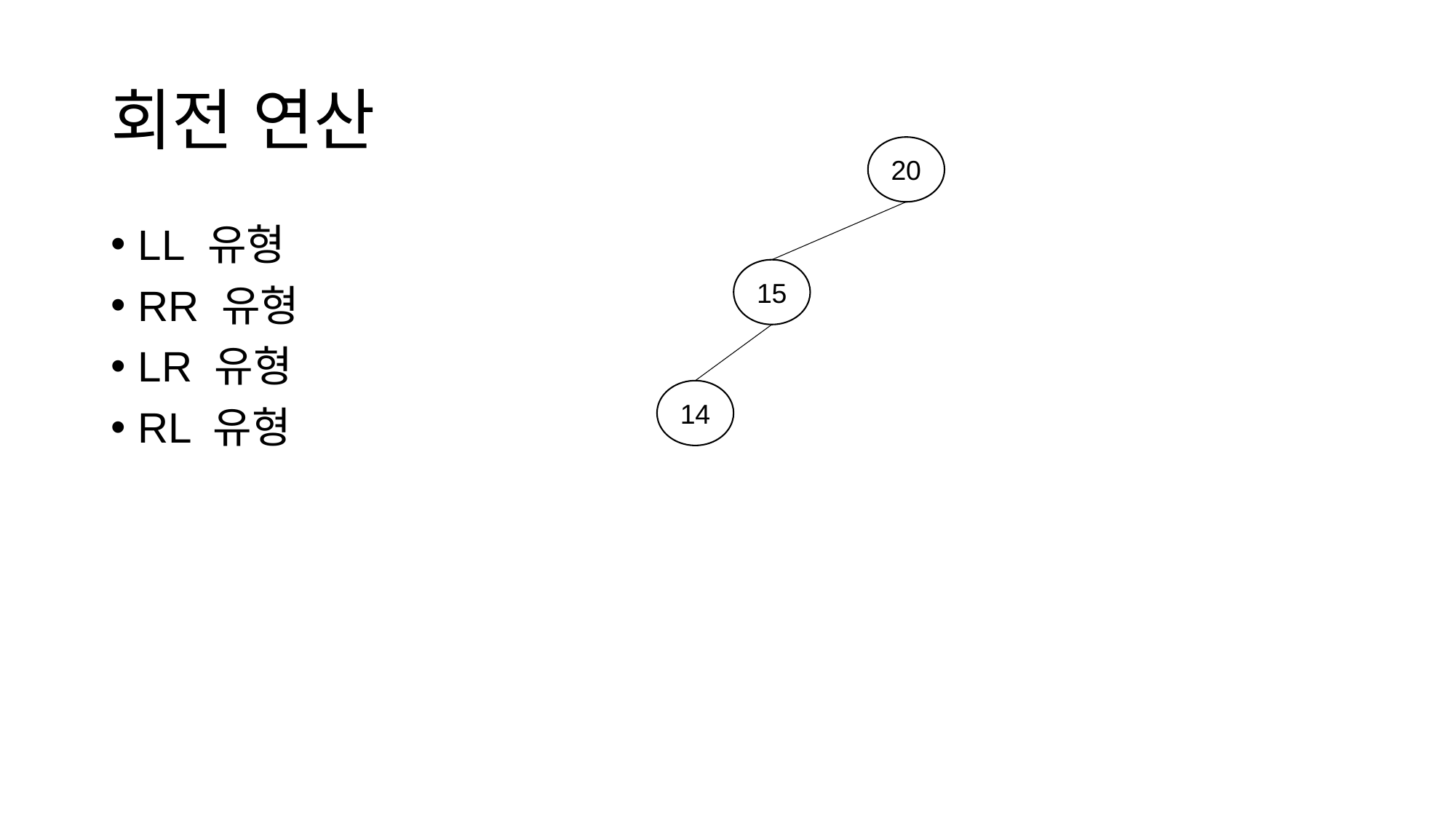

# 회전 연산
20
LL 유형
RR 유형
LR 유형
RL 유형

15
14